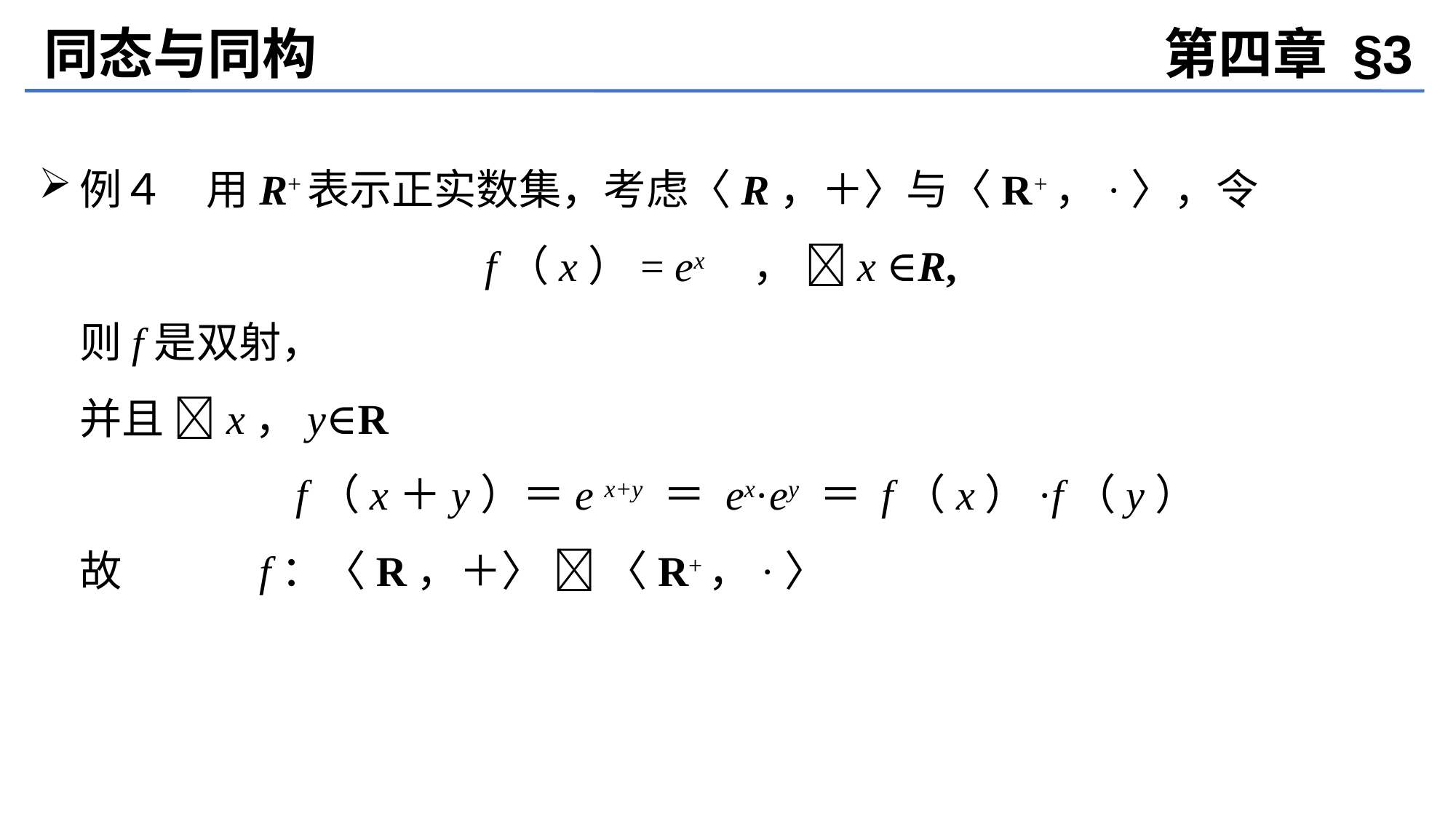

同态与同构
第四章 §3
例４　用R+表示正实数集，考虑〈R，＋〉与〈R+，·〉，令
f（x）= ex　， ∀x ∈R,
	则f是双射，
	并且 ∀x，y∈R
	f（x＋y）＝e x+y ＝ ex·ey ＝ f（x）·f（y）
	故　　　f：〈R，＋〉 ≅ 〈R+，·〉